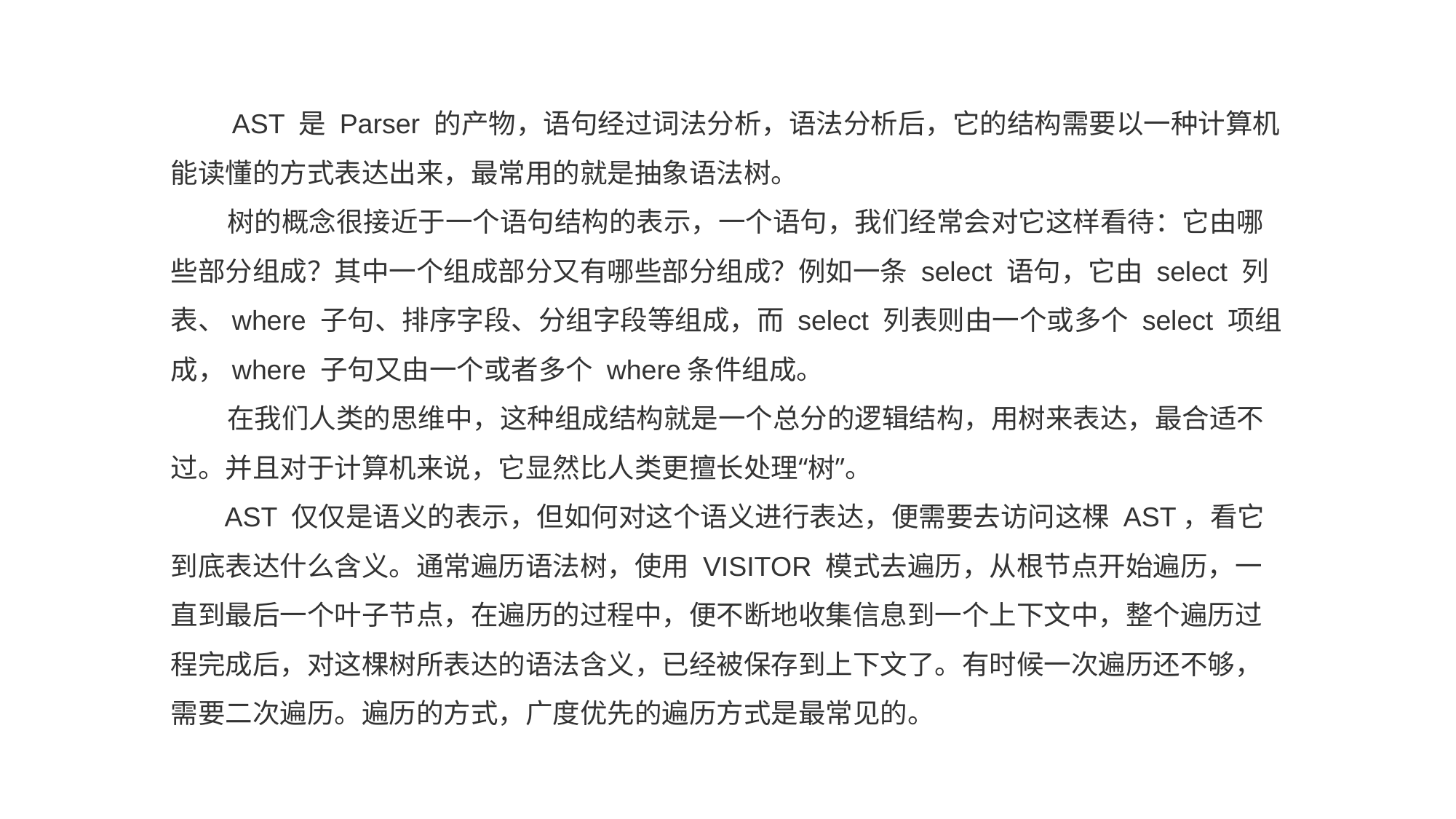

AST 是 Parser 的产物，语句经过词法分析，语法分析后，它的结构需要以一种计算机能读懂的方式表达出来，最常用的就是抽象语法树。
       树的概念很接近于一个语句结构的表示，一个语句，我们经常会对它这样看待：它由哪些部分组成？其中一个组成部分又有哪些部分组成？例如一条 select 语句，它由 select 列表、where 子句、排序字段、分组字段等组成，而 select 列表则由一个或多个 select 项组成，where 子句又由一个或者多个 where条件组成。
       在我们人类的思维中，这种组成结构就是一个总分的逻辑结构，用树来表达，最合适不过。并且对于计算机来说，它显然比人类更擅长处理“树”。
       AST 仅仅是语义的表示，但如何对这个语义进行表达，便需要去访问这棵 AST，看它到底表达什么含义。通常遍历语法树，使用 VISITOR 模式去遍历，从根节点开始遍历，一直到最后一个叶子节点，在遍历的过程中，便不断地收集信息到一个上下文中，整个遍历过程完成后，对这棵树所表达的语法含义，已经被保存到上下文了。有时候一次遍历还不够，需要二次遍历。遍历的方式，广度优先的遍历方式是最常见的。